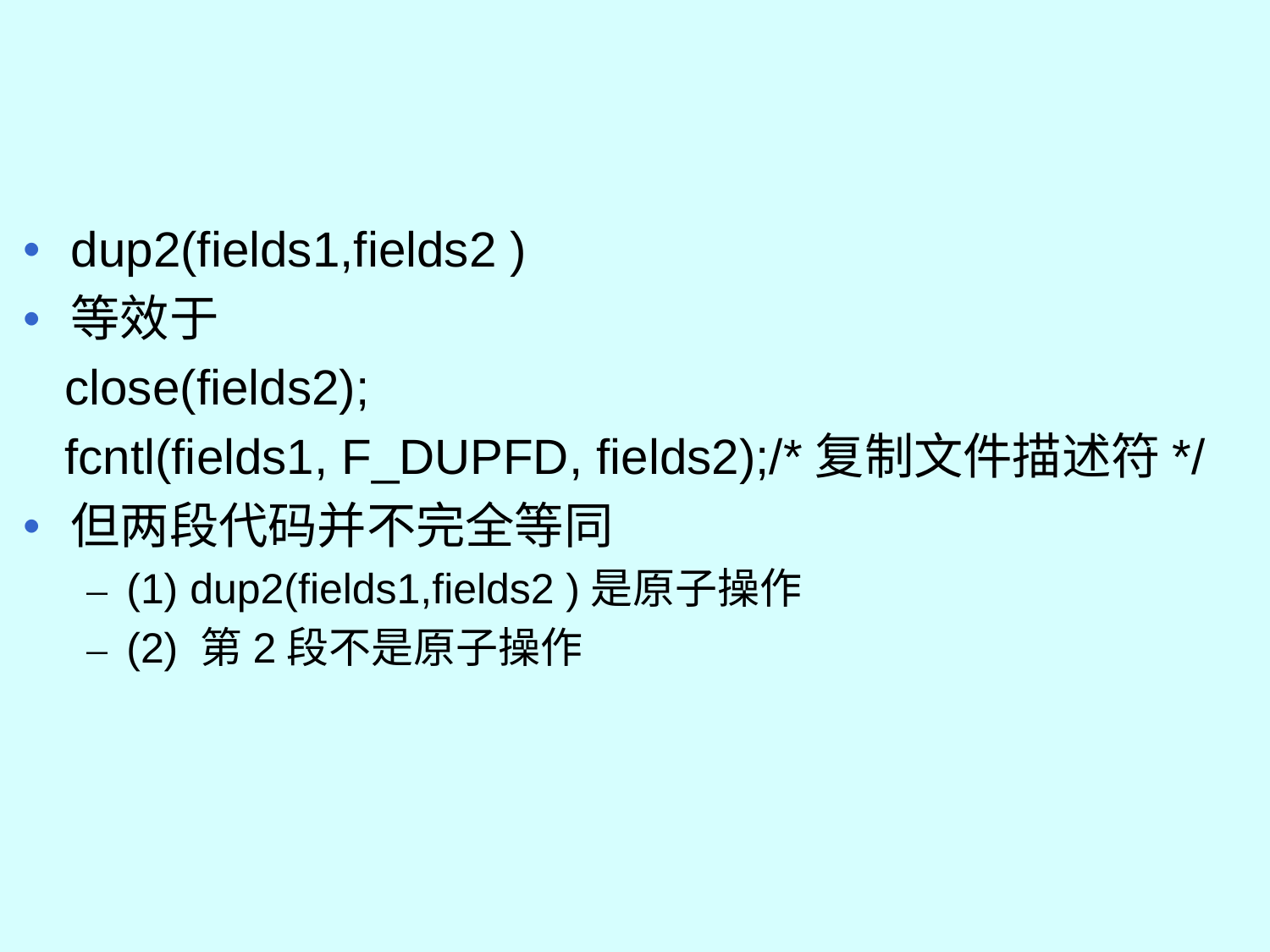

#
dup2(fields1,fields2 )
等效于
   close(fields2);
   fcntl(fields1, F_DUPFD, fields2);/*复制文件描述符*/
但两段代码并不完全等同
(1) dup2(fields1,fields2 )是原子操作
(2) 第2段不是原子操作